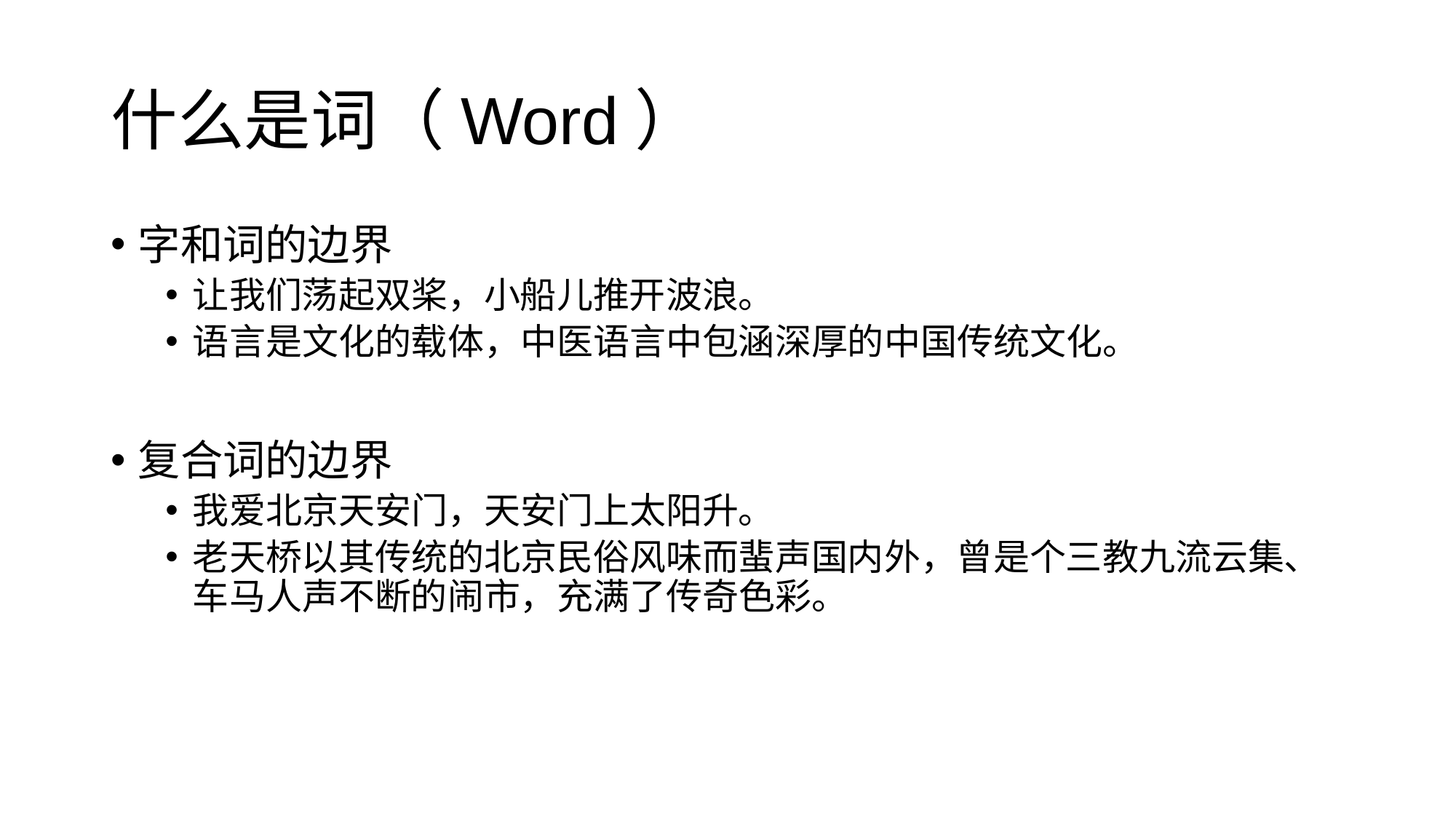

# 什么是词（Word）
字和词的边界
让我们荡起双桨，小船儿推开波浪。
语言是文化的载体，中医语言中包涵深厚的中国传统文化。

复合词的边界
我爱北京天安门，天安门上太阳升。
老天桥以其传统的北京民俗风味而蜚声国内外，曾是个三教九流云集、车马人声不断的闹市，充满了传奇色彩。